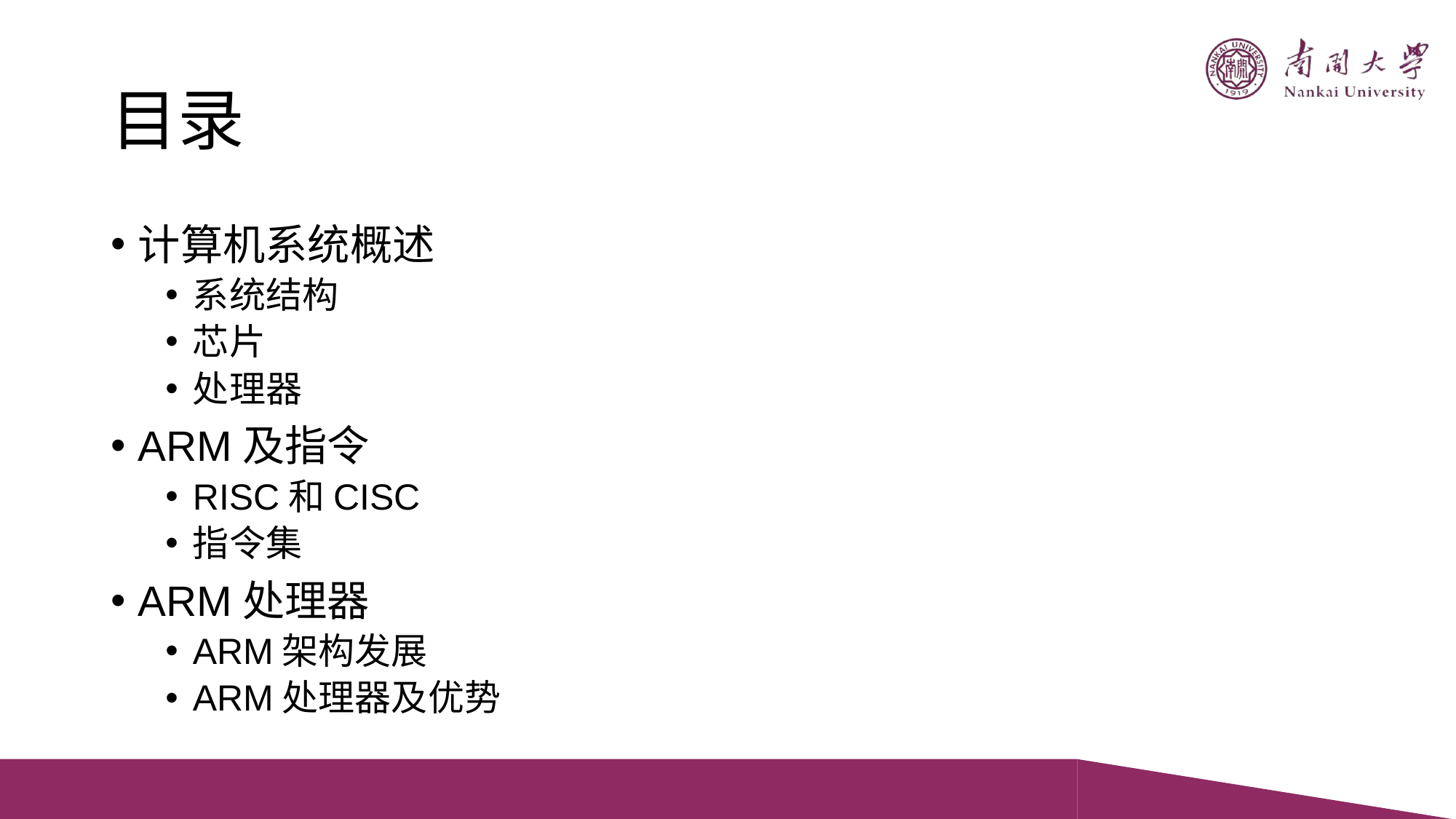

# 目录
计算机系统概述
系统结构
芯片
处理器
ARM及指令
RISC和CISC
指令集
ARM处理器
ARM架构发展
ARM处理器及优势